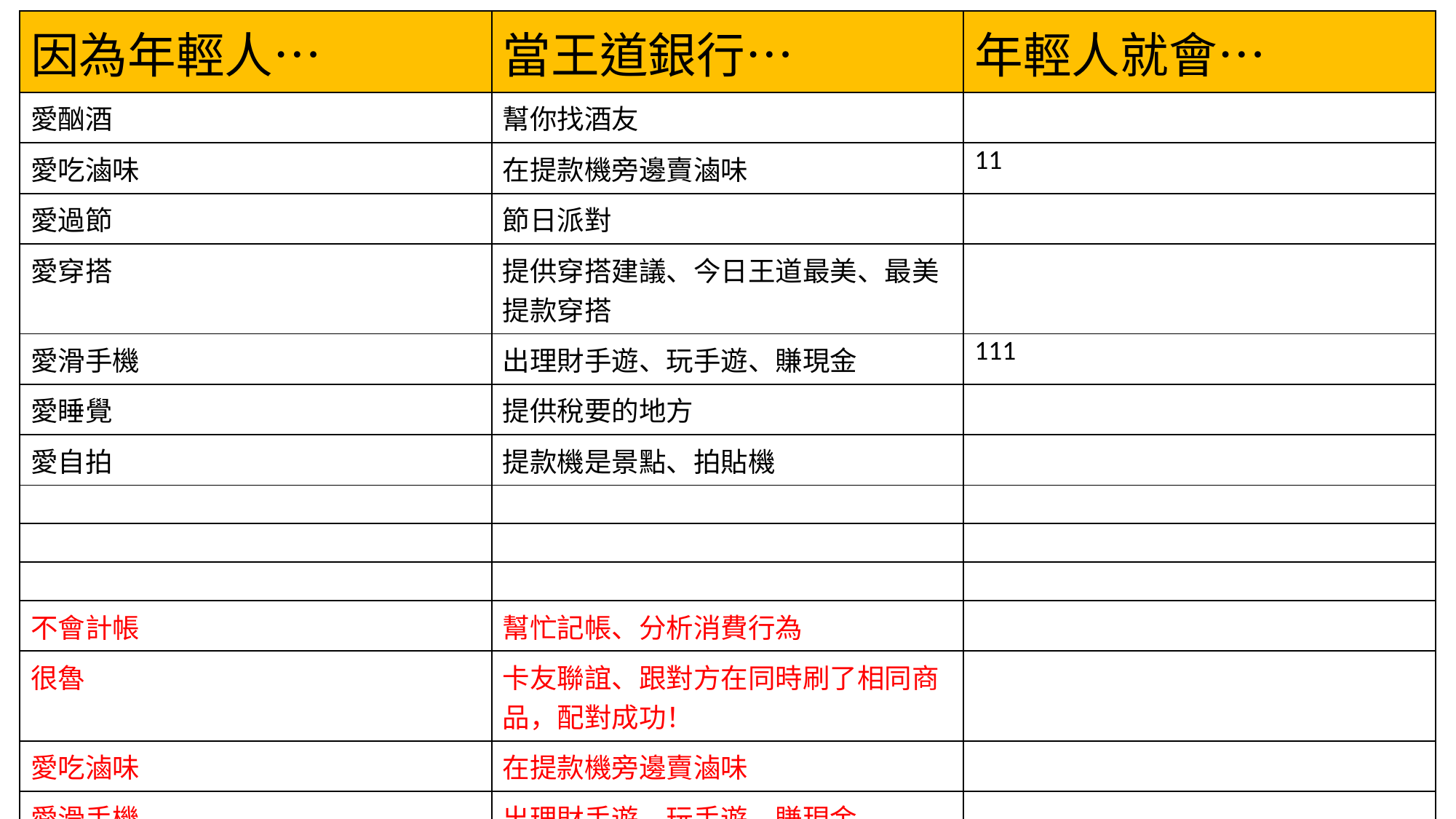

| 因為年輕人… | 當王道銀行… | 年輕人就會… |
| --- | --- | --- |
| 愛酗酒 | 幫你找酒友 |  |
| 愛吃滷味 | 在提款機旁邊賣滷味 | 11 |
| 愛過節 | 節日派對 |  |
| 愛穿搭 | 提供穿搭建議、今日王道最美、最美提款穿搭 |  |
| 愛滑手機 | 出理財手遊、玩手遊、賺現金 | 111 |
| 愛睡覺 | 提供稅要的地方 |  |
| 愛自拍 | 提款機是景點、拍貼機 |  |
|  |  |  |
|  |  |  |
|  |  |  |
| 不會計帳 | 幫忙記帳、分析消費行為 |  |
| 很魯 | 卡友聯誼、跟對方在同時刷了相同商品，配對成功！ |  |
| 愛吃滷味 | 在提款機旁邊賣滷味 |  |
| 愛滑手機 | 出理財手遊、玩手遊、賺現金 |  |
#